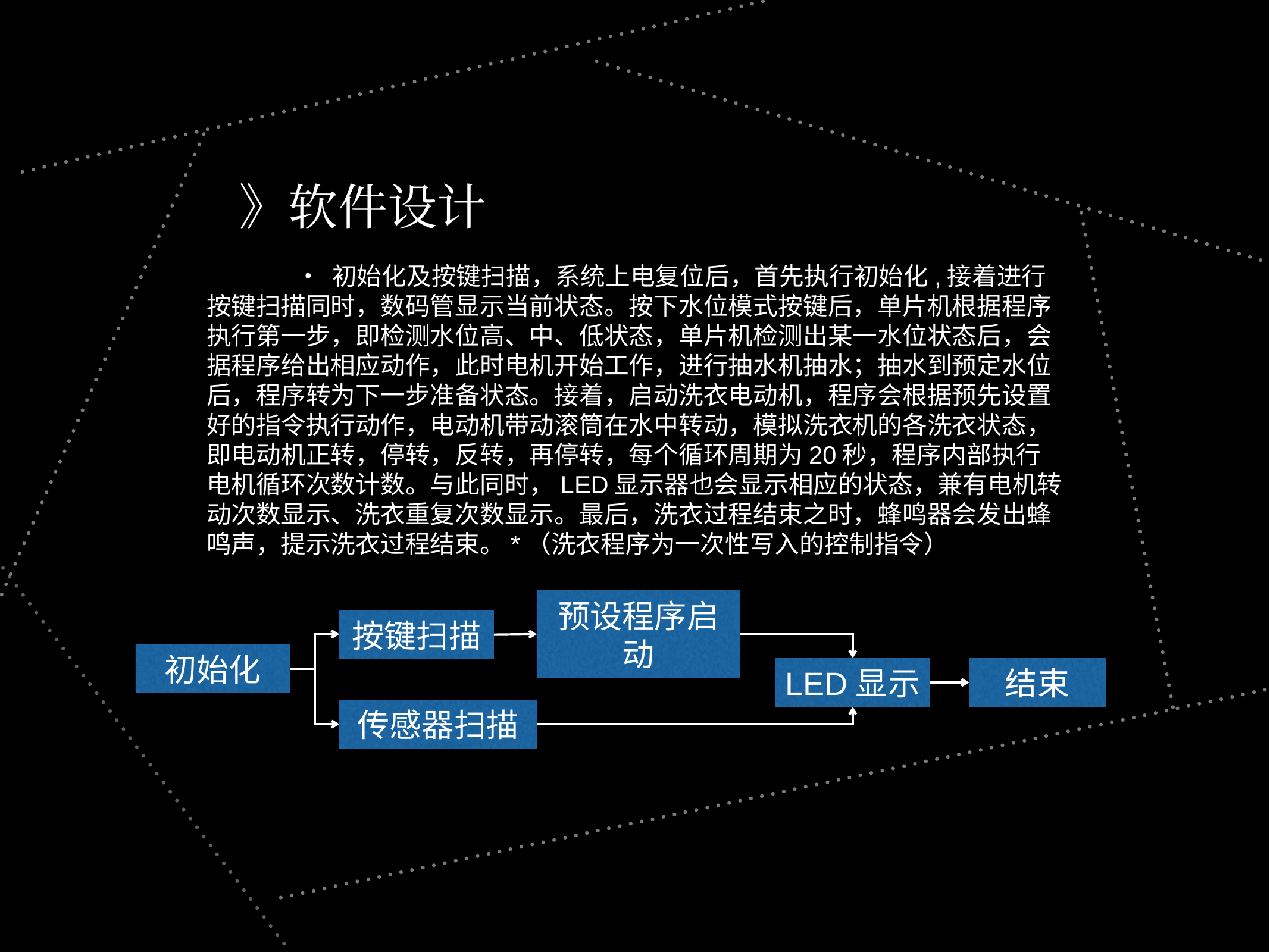

》软件设计

	• 初始化及按键扫描，系统上电复位后，首先执行初始化,接着进行按键扫描同时，数码管显示当前状态。按下水位模式按键后，单片机根据程序执行第一步，即检测水位高、中、低状态，单片机检测出某一水位状态后，会据程序给出相应动作，此时电机开始工作，进行抽水机抽水；抽水到预定水位后，程序转为下一步准备状态。接着，启动洗衣电动机，程序会根据预先设置好的指令执行动作，电动机带动滚筒在水中转动，模拟洗衣机的各洗衣状态，即电动机正转，停转，反转，再停转，每个循环周期为20秒，程序内部执行电机循环次数计数。与此同时，LED显示器也会显示相应的状态，兼有电机转动次数显示、洗衣重复次数显示。最后，洗衣过程结束之时，蜂鸣器会发出蜂鸣声，提示洗衣过程结束。*（洗衣程序为一次性写入的控制指令）

预设程序启动
按键扫描
初始化
LED显示
结束

传感器扫描